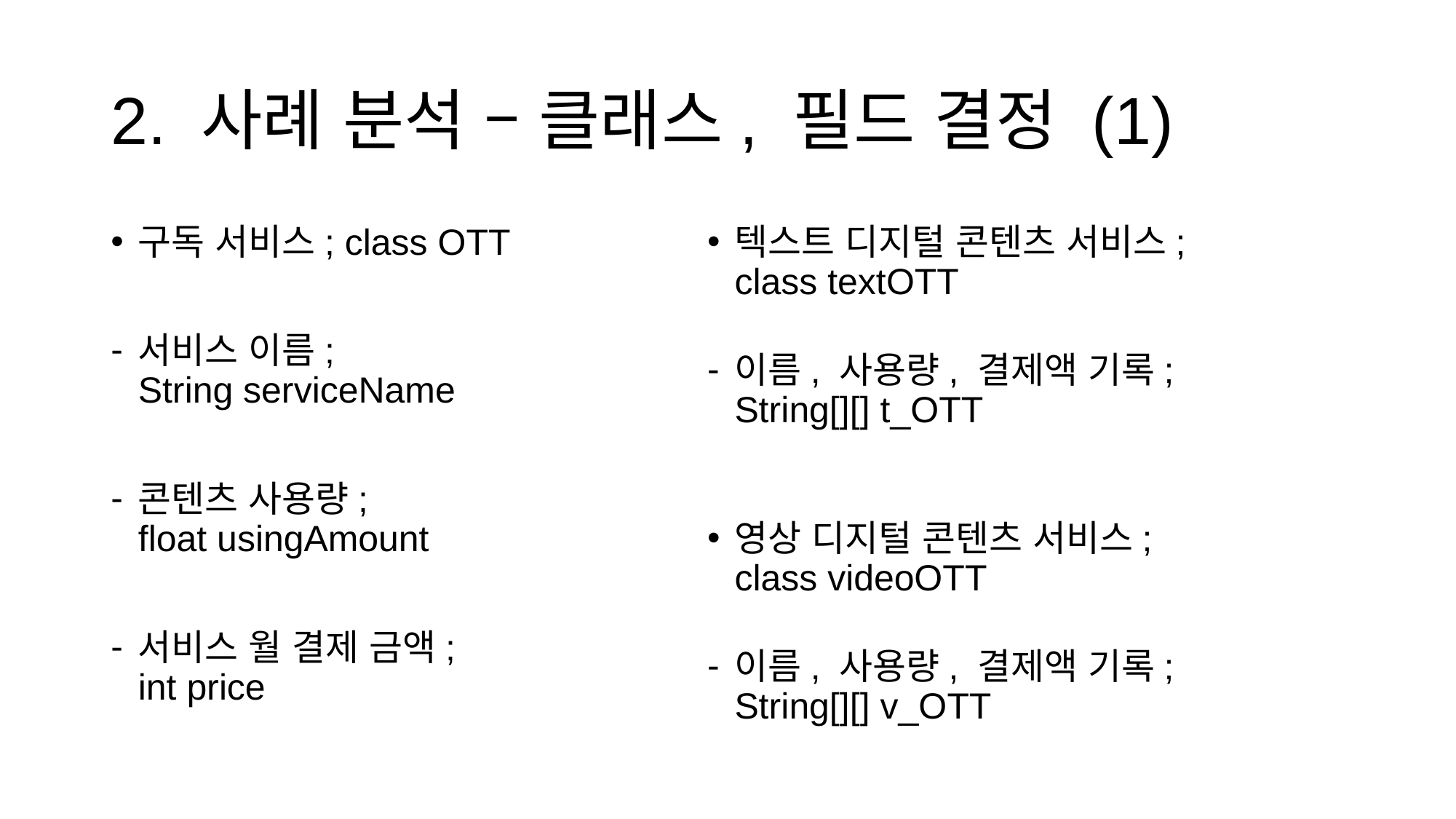

# 2. 사례 분석 – 클래스, 필드 결정 (1)
구독 서비스; class OTT

서비스 이름;
String serviceName

콘텐츠 사용량;
float usingAmount

서비스 월 결제 금액;
int price
텍스트 디지털 콘텐츠 서비스;
class textOTT

이름, 사용량, 결제액 기록;
String[][] t_OTT

영상 디지털 콘텐츠 서비스;
class videoOTT

이름, 사용량, 결제액 기록;
String[][] v_OTT